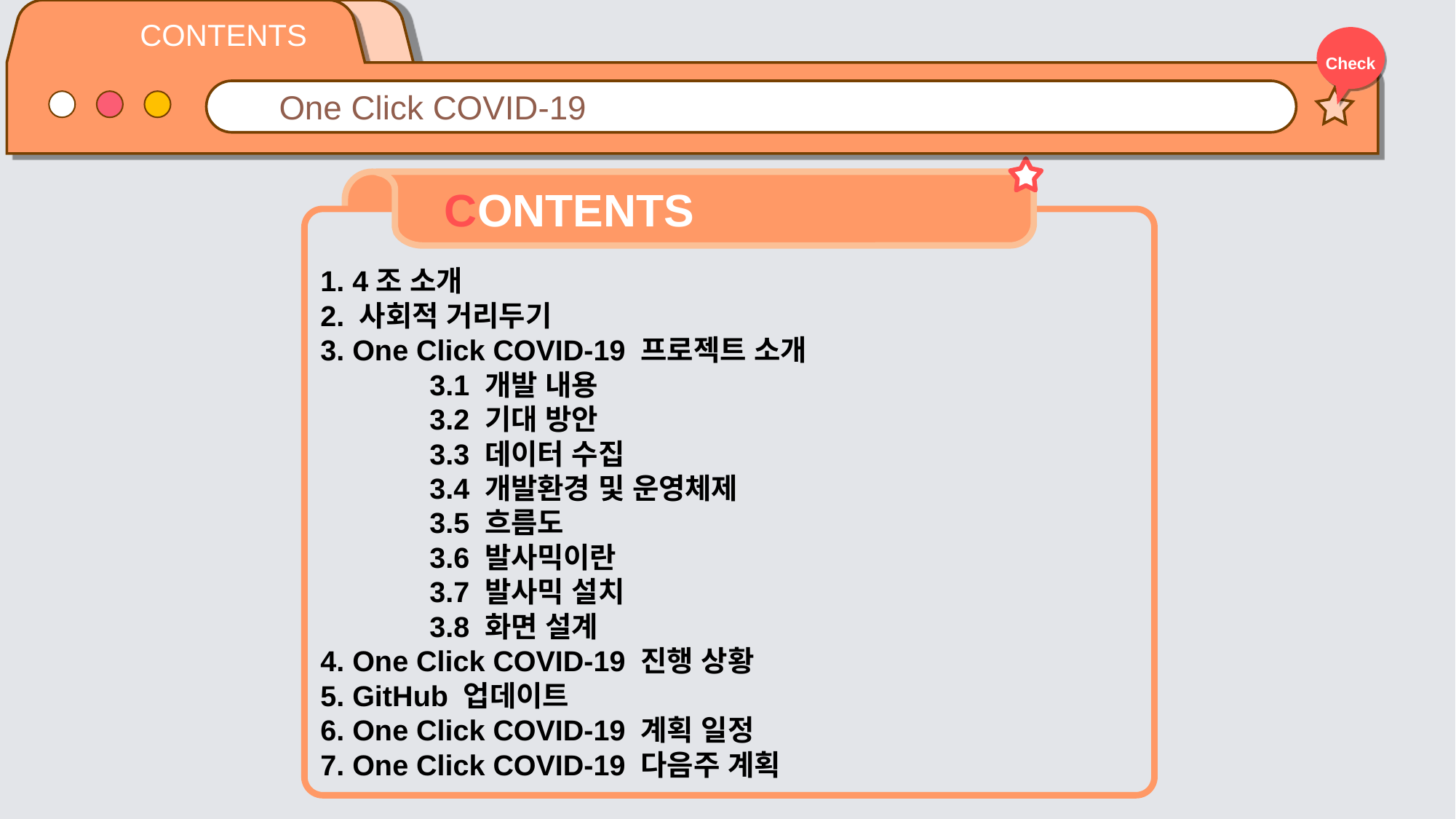

CONTENTS
Check
One Click COVID-19

CONTENTS

1. 4조 소개
2. 사회적 거리두기
3. One Click COVID-19 프로젝트 소개
	3.1 개발 내용
	3.2 기대 방안
	3.3 데이터 수집
	3.4 개발환경 및 운영체제
	3.5 흐름도
	3.6 발사믹이란
	3.7 발사믹 설치
	3.8 화면 설계
4. One Click COVID-19 진행 상황
5. GitHub 업데이트
6. One Click COVID-19 계획 일정
7. One Click COVID-19 다음주 계획